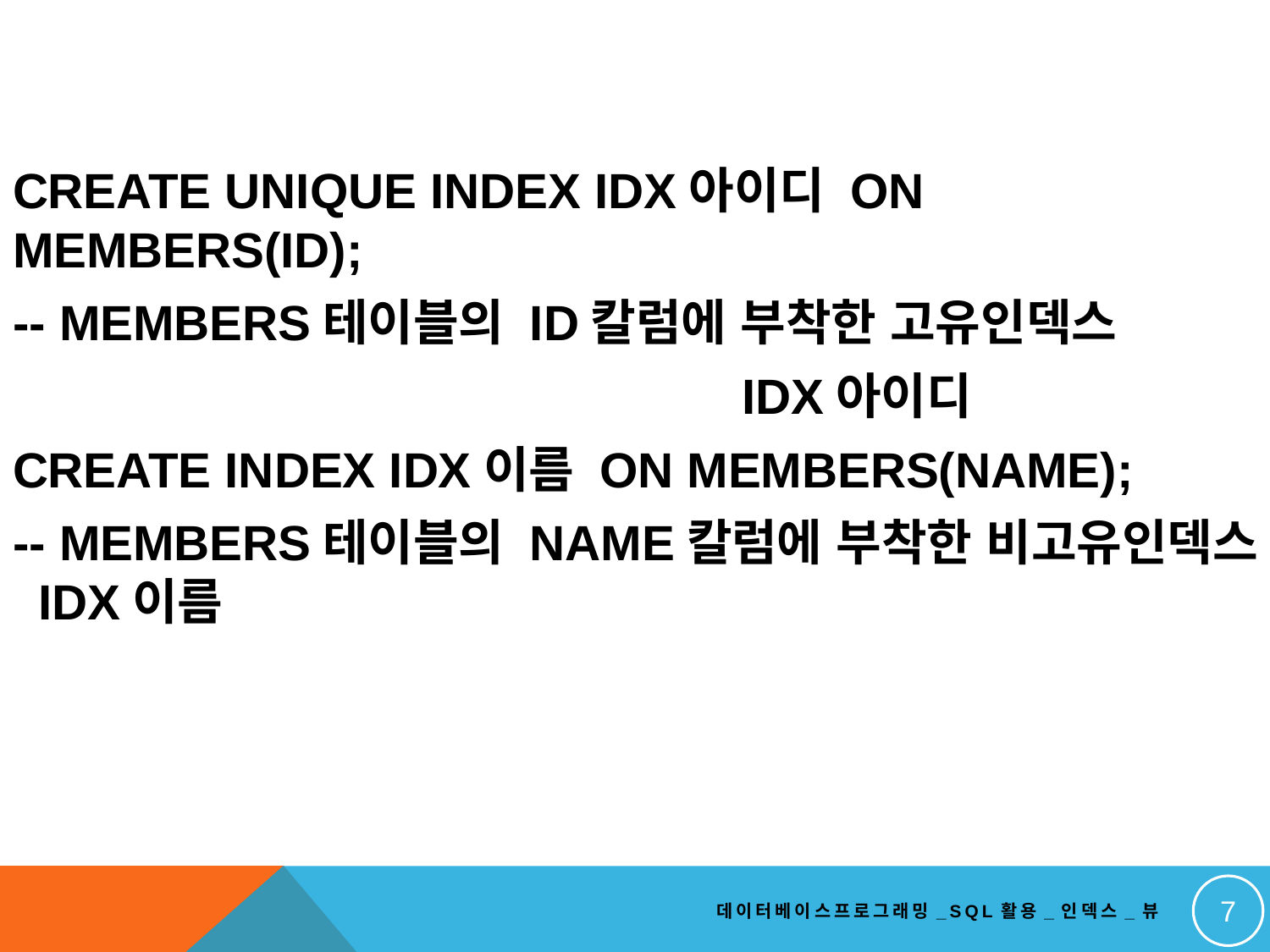

#
CREATE UNIQUE INDEX IDX아이디 ON MEMBERS(ID);
-- MEMBERS테이블의 ID칼럼에 부착한 고유인덱스
                                                     IDX아이디
CREATE INDEX IDX이름 ON MEMBERS(NAME);
-- MEMBERS테이블의 NAME칼럼에 부착한 비고유인덱스  IDX이름
7
데이터베이스프로그래밍_SQL활용_인덱스_뷰